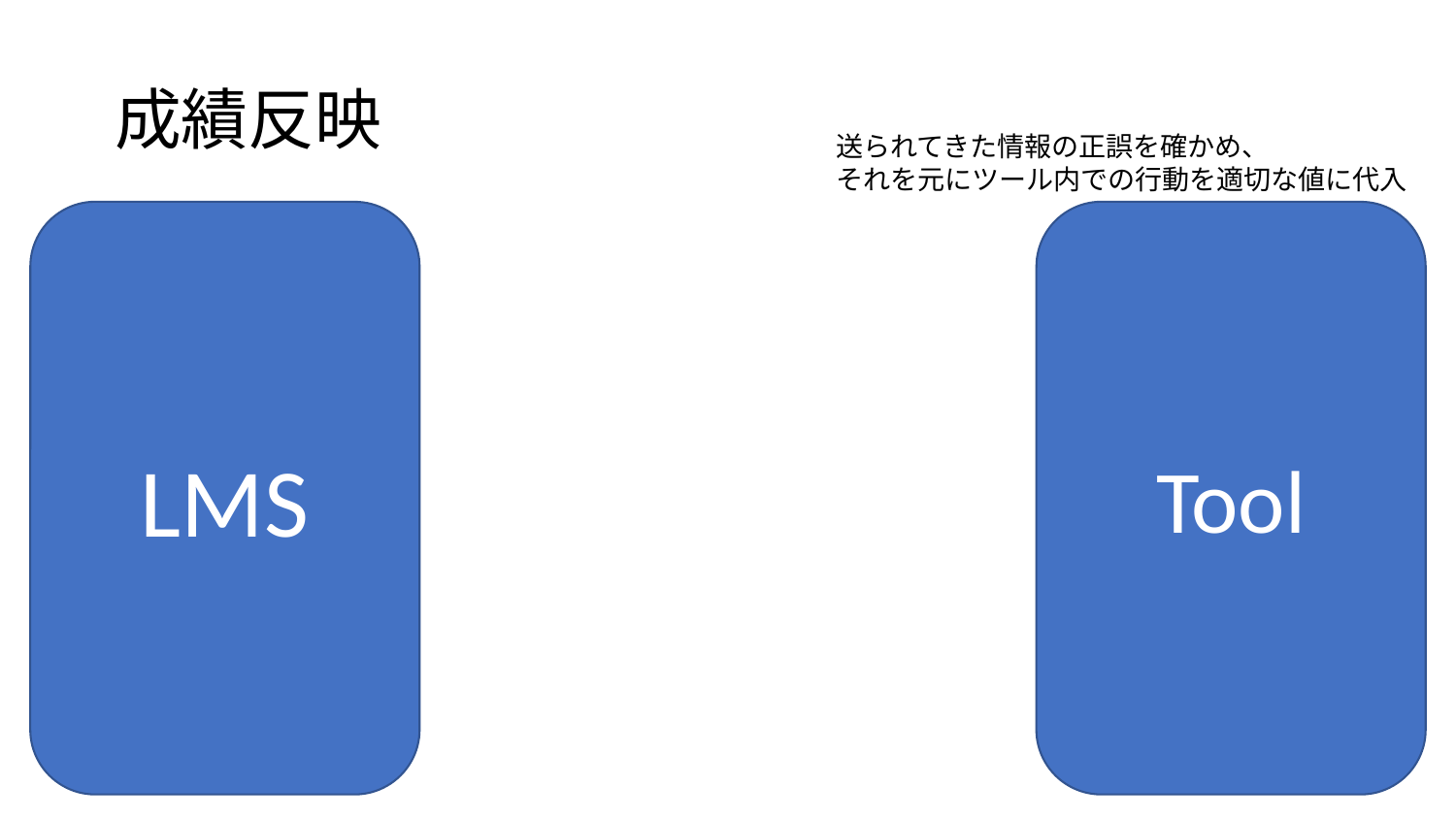

# 成績反映
送られてきた情報の正誤を確かめ、
それを元にツール内での行動を適切な値に代入
LMS
Tool